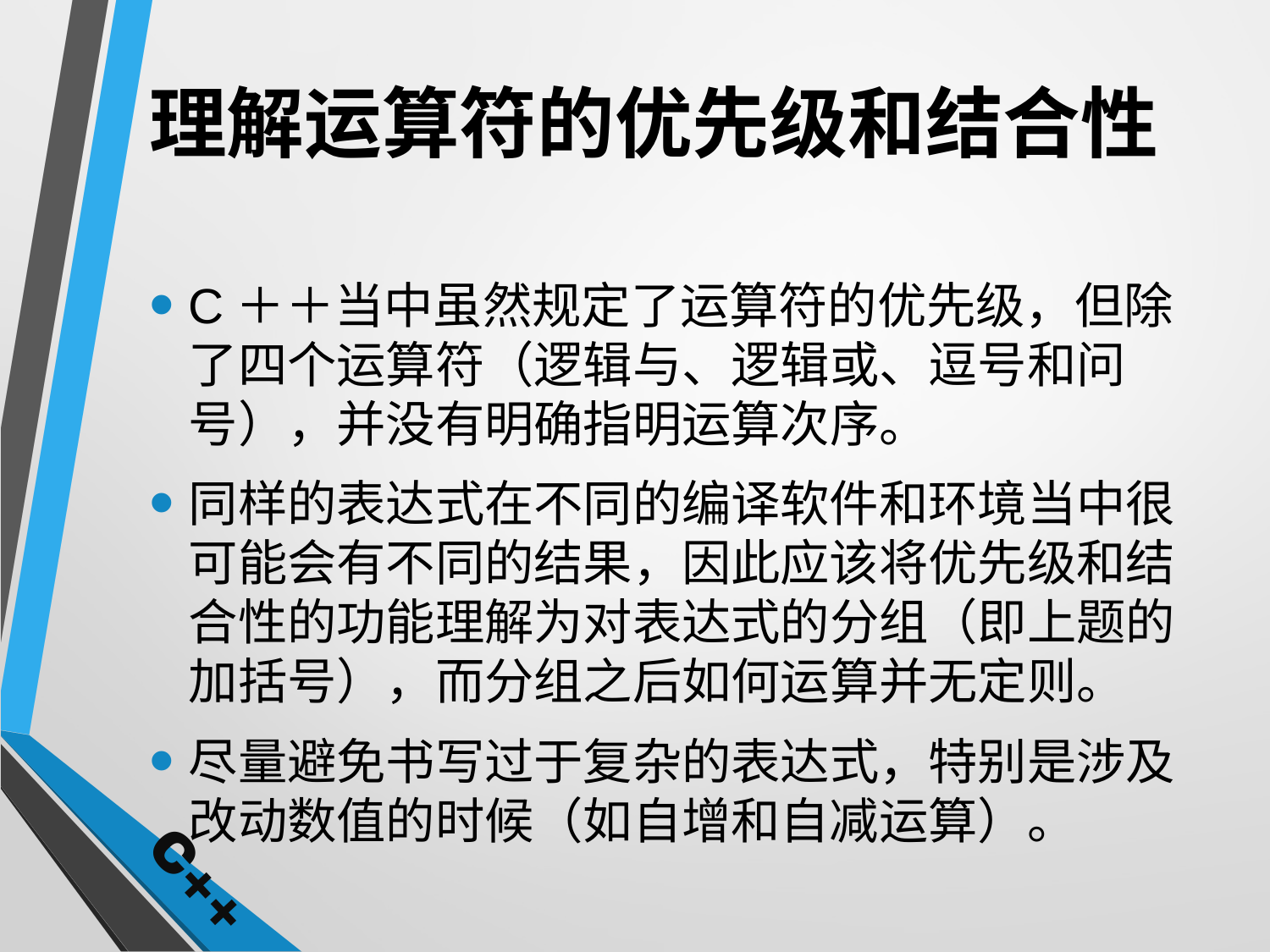

# 理解运算符的优先级和结合性
C＋＋当中虽然规定了运算符的优先级，但除了四个运算符（逻辑与、逻辑或、逗号和问号），并没有明确指明运算次序。
同样的表达式在不同的编译软件和环境当中很可能会有不同的结果，因此应该将优先级和结合性的功能理解为对表达式的分组（即上题的加括号），而分组之后如何运算并无定则。
尽量避免书写过于复杂的表达式，特别是涉及改动数值的时候（如自增和自减运算）。